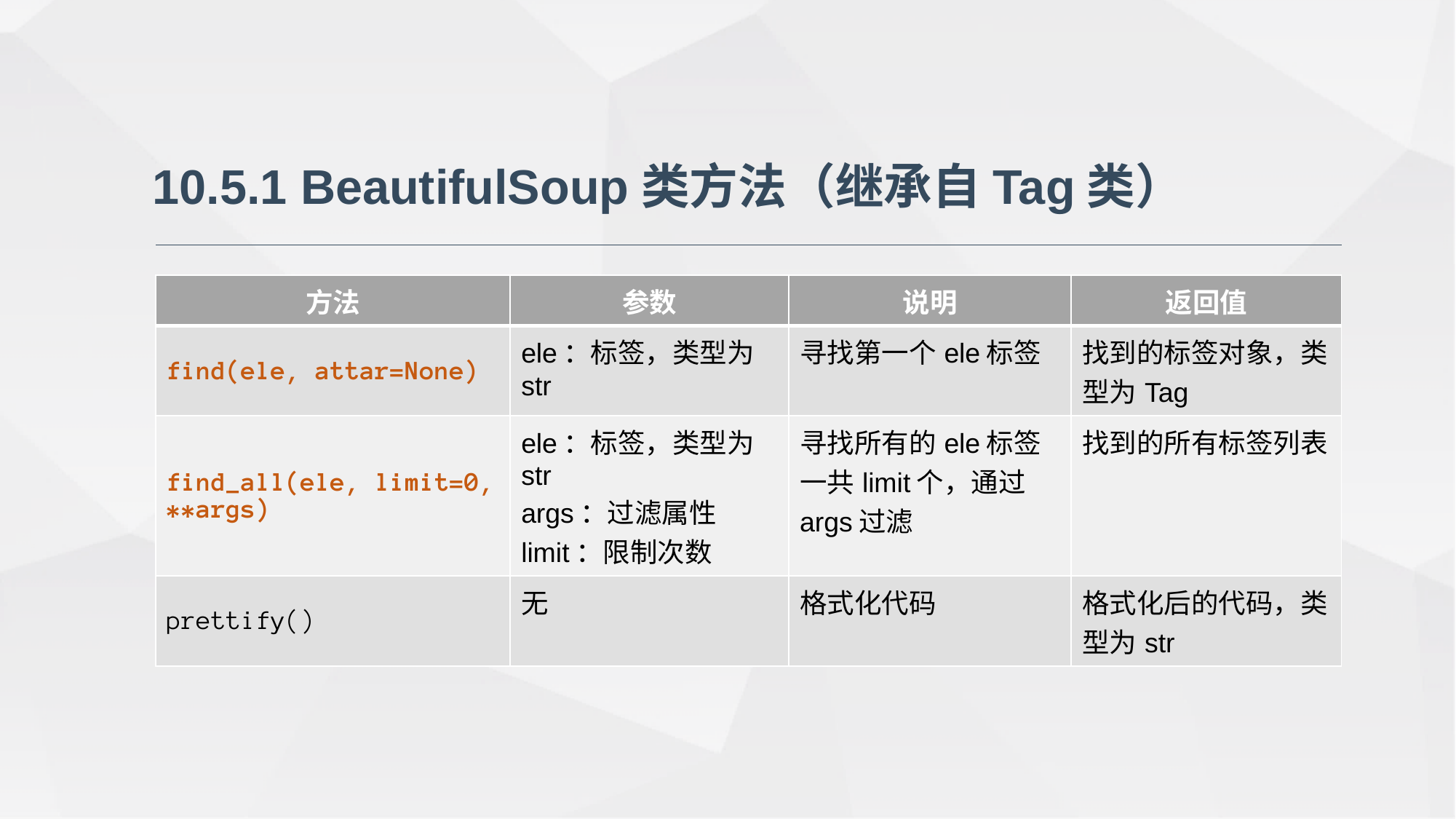

10.5.1 BeautifulSoup类方法（继承自Tag类）
| 方法 | 参数 | 说明 | 返回值 |
| --- | --- | --- | --- |
| find(ele, attar=None) | ele：标签，类型为str | 寻找第一个ele标签 | 找到的标签对象，类型为Tag |
| find\_all(ele, limit=0, \*\*args) | ele：标签，类型为str args：过滤属性 limit：限制次数 | 寻找所有的ele标签一共limit个，通过args过滤 | 找到的所有标签列表 |
| prettify() | 无 | 格式化代码 | 格式化后的代码，类型为str |